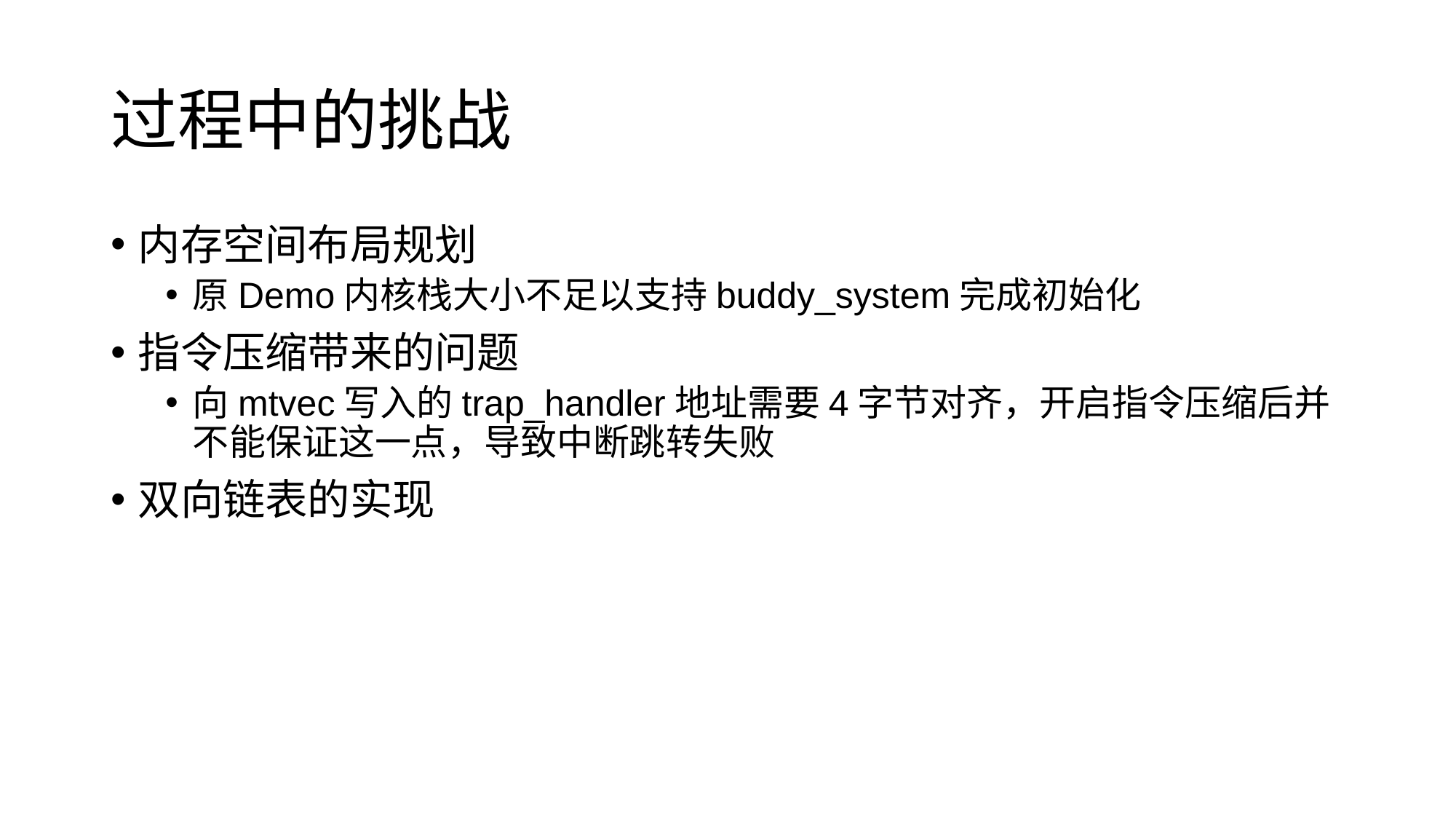

# 过程中的挑战
内存空间布局规划
原Demo内核栈大小不足以支持buddy_system完成初始化
指令压缩带来的问题
向mtvec写入的trap_handler地址需要4字节对齐，开启指令压缩后并不能保证这一点，导致中断跳转失败
双向链表的实现
       双向链表直接使用Arc会产生循环引用，故在设计时考虑使用Weak和变量存活性的问题